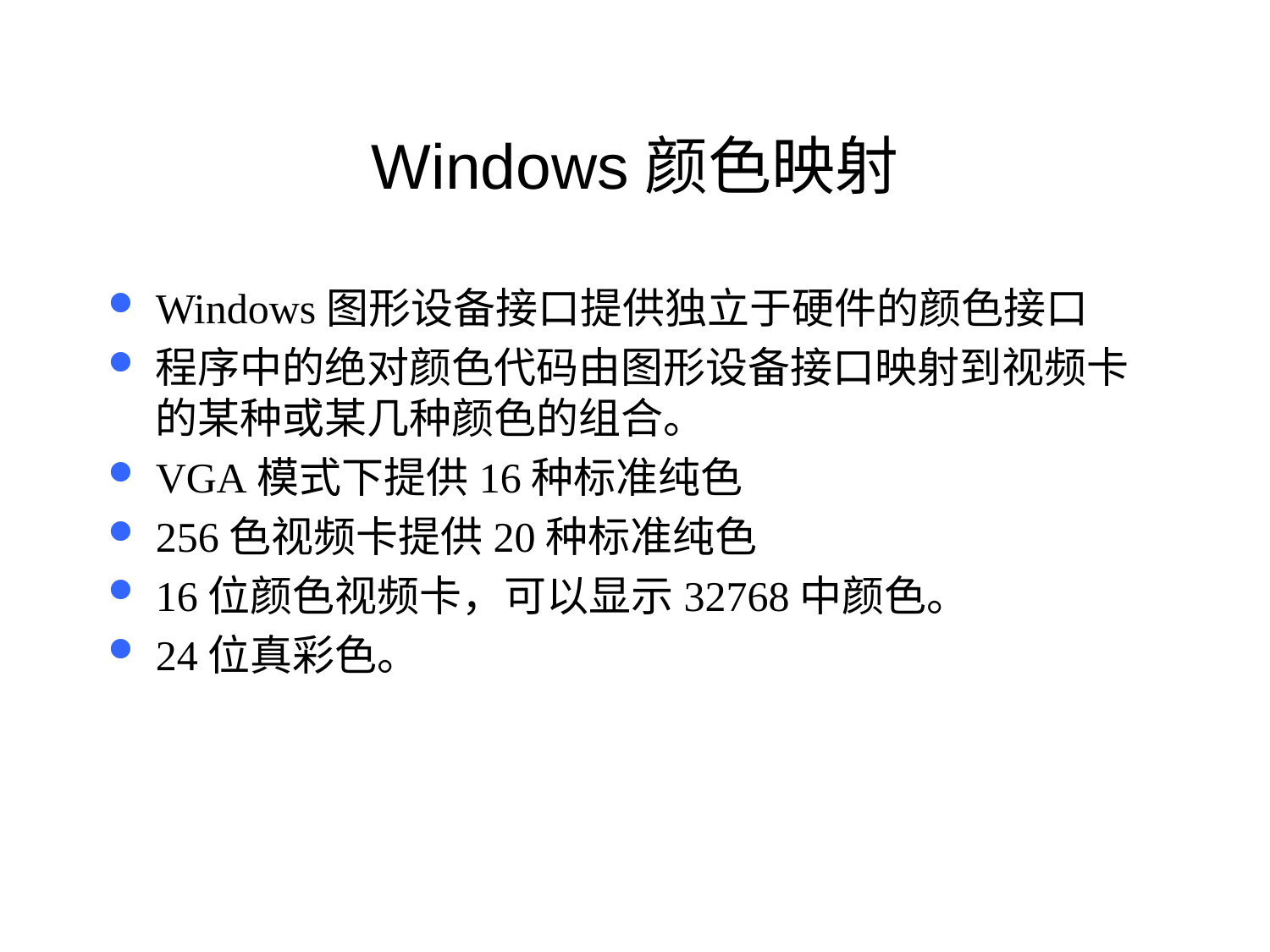

# Windows颜色映射
Windows图形设备接口提供独立于硬件的颜色接口
程序中的绝对颜色代码由图形设备接口映射到视频卡的某种或某几种颜色的组合。
VGA模式下提供16种标准纯色
256色视频卡提供20种标准纯色
16位颜色视频卡，可以显示32768中颜色。
24位真彩色。
48